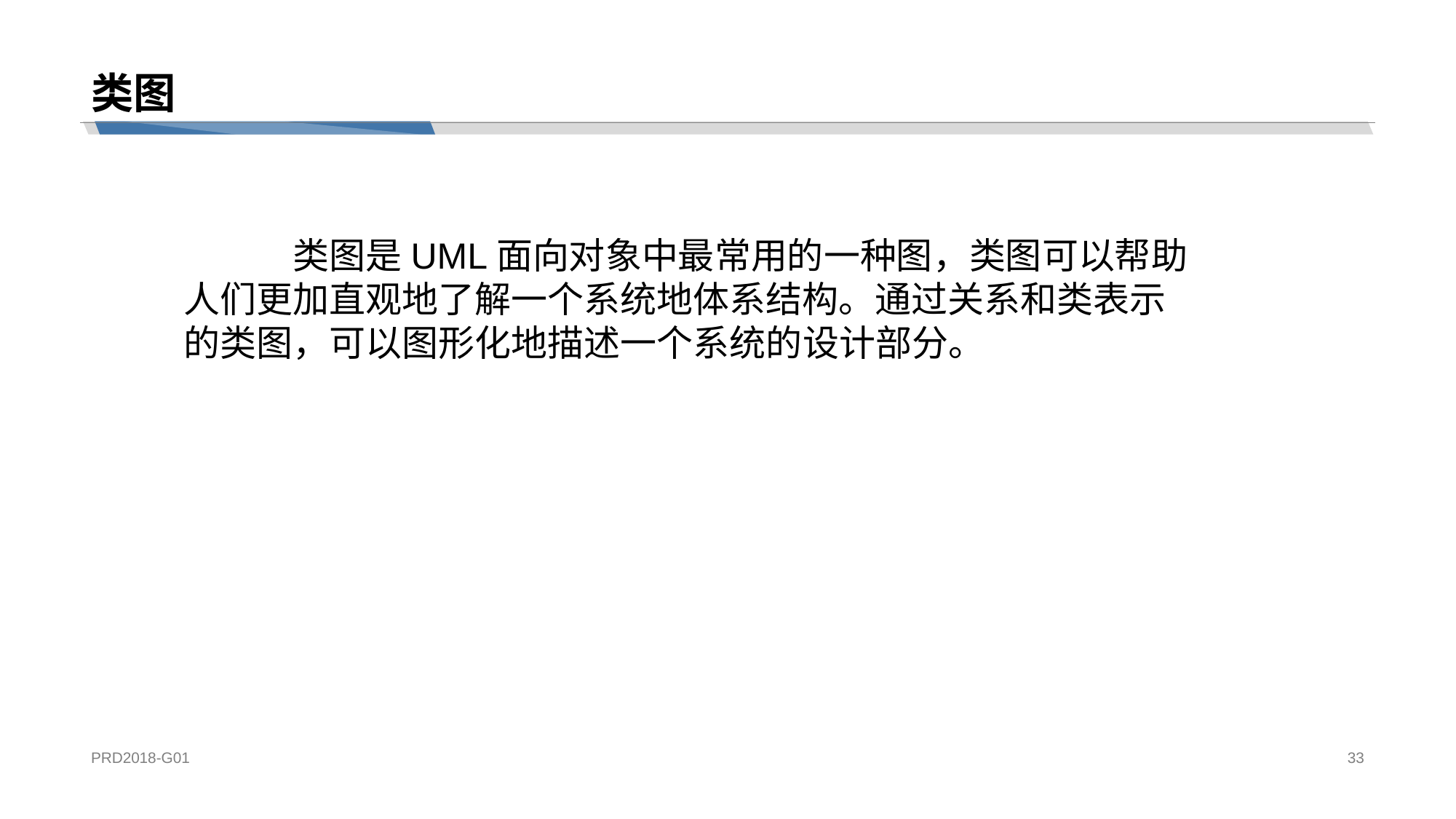

# 类图
	类图是UML面向对象中最常用的一种图，类图可以帮助人们更加直观地了解一个系统地体系结构。通过关系和类表示的类图，可以图形化地描述一个系统的设计部分。
PRD2018-G01
33